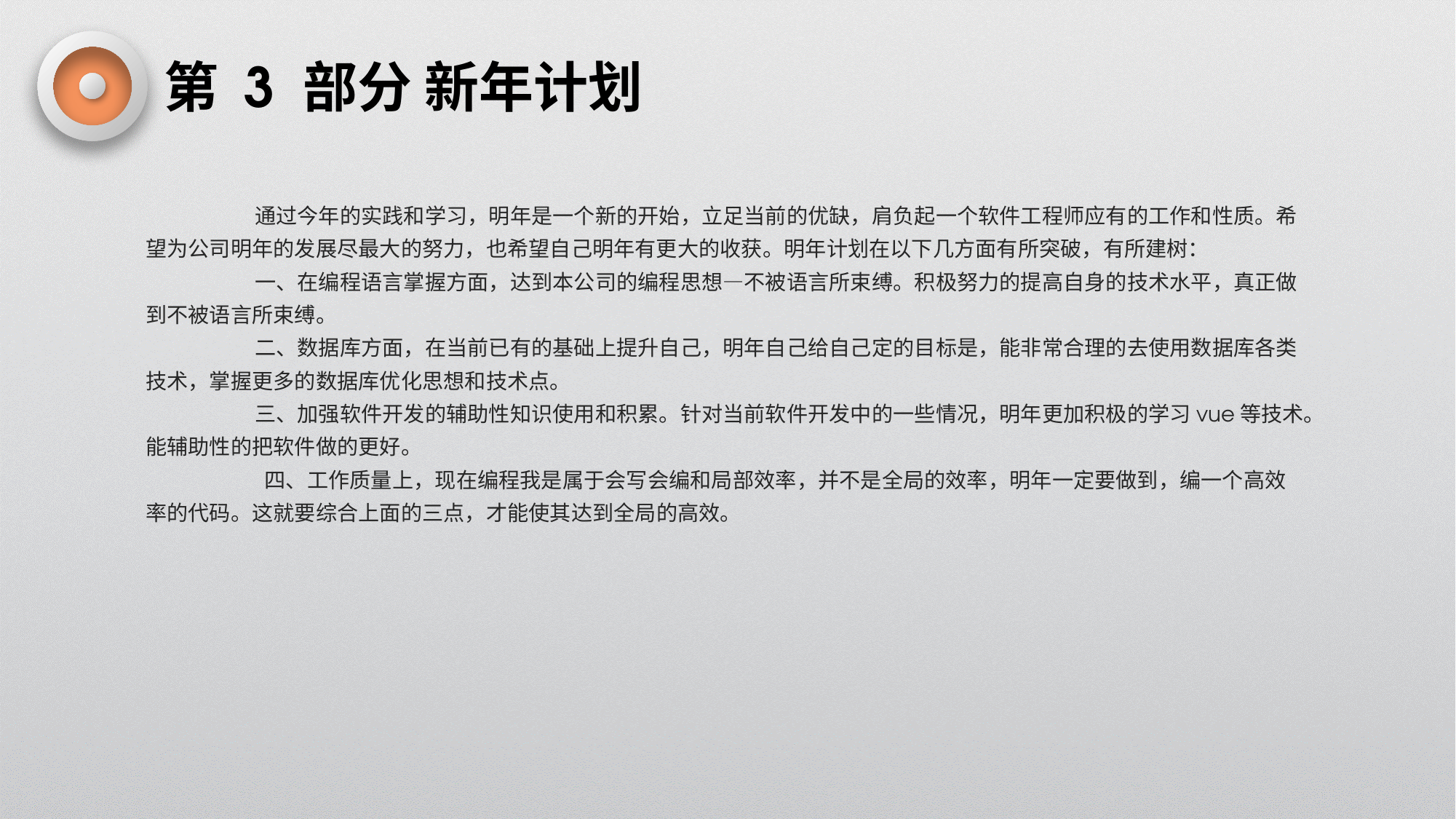

第 3 部分 新年计划
	通过今年的实践和学习，明年是一个新的开始，立足当前的优缺，肩负起一个软件工程师应有的工作和性质。希望为公司明年的发展尽最大的努力，也希望自己明年有更大的收获。明年计划在以下几方面有所突破，有所建树：
	一、在编程语言掌握方面，达到本公司的编程思想—不被语言所束缚。积极努力的提高自身的技术水平，真正做到不被语言所束缚。
	二、数据库方面，在当前已有的基础上提升自己，明年自己给自己定的目标是，能非常合理的去使用数据库各类技术，掌握更多的数据库优化思想和技术点。
	三、加强软件开发的辅助性知识使用和积累。针对当前软件开发中的一些情况，明年更加积极的学习vue等技术。能辅助性的把软件做的更好。
	 四、工作质量上，现在编程我是属于会写会编和局部效率，并不是全局的效率，明年一定要做到，编一个高效率的代码。这就要综合上面的三点，才能使其达到全局的高效。